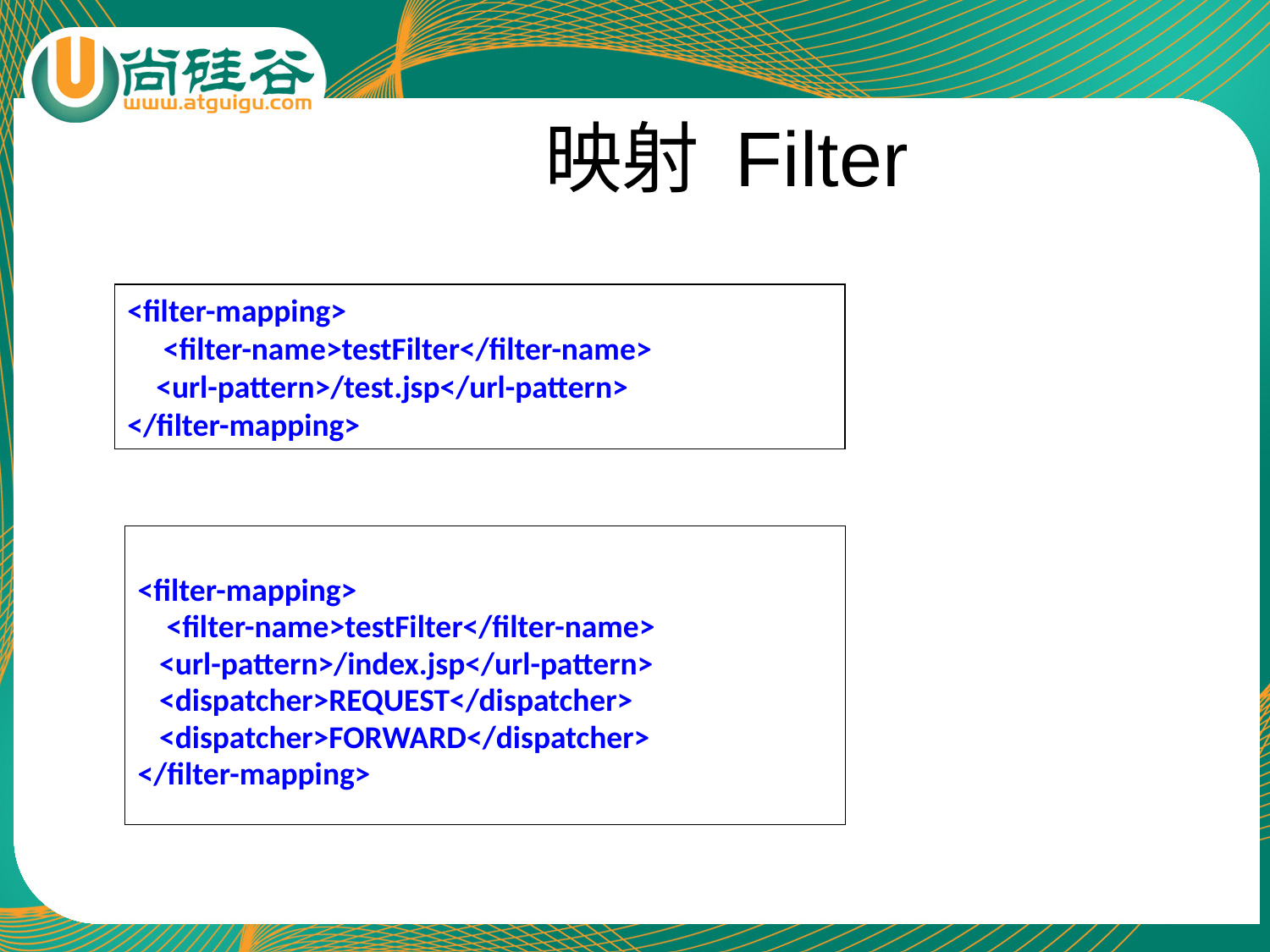

# 映射 Filter
<filter-mapping>
     <filter-name>testFilter</filter-name>
    <url-pattern>/test.jsp</url-pattern>
</filter-mapping>

<filter-mapping>
    <filter-name>testFilter</filter-name>
   <url-pattern>/index.jsp</url-pattern>
   <dispatcher>REQUEST</dispatcher>
   <dispatcher>FORWARD</dispatcher>
</filter-mapping>